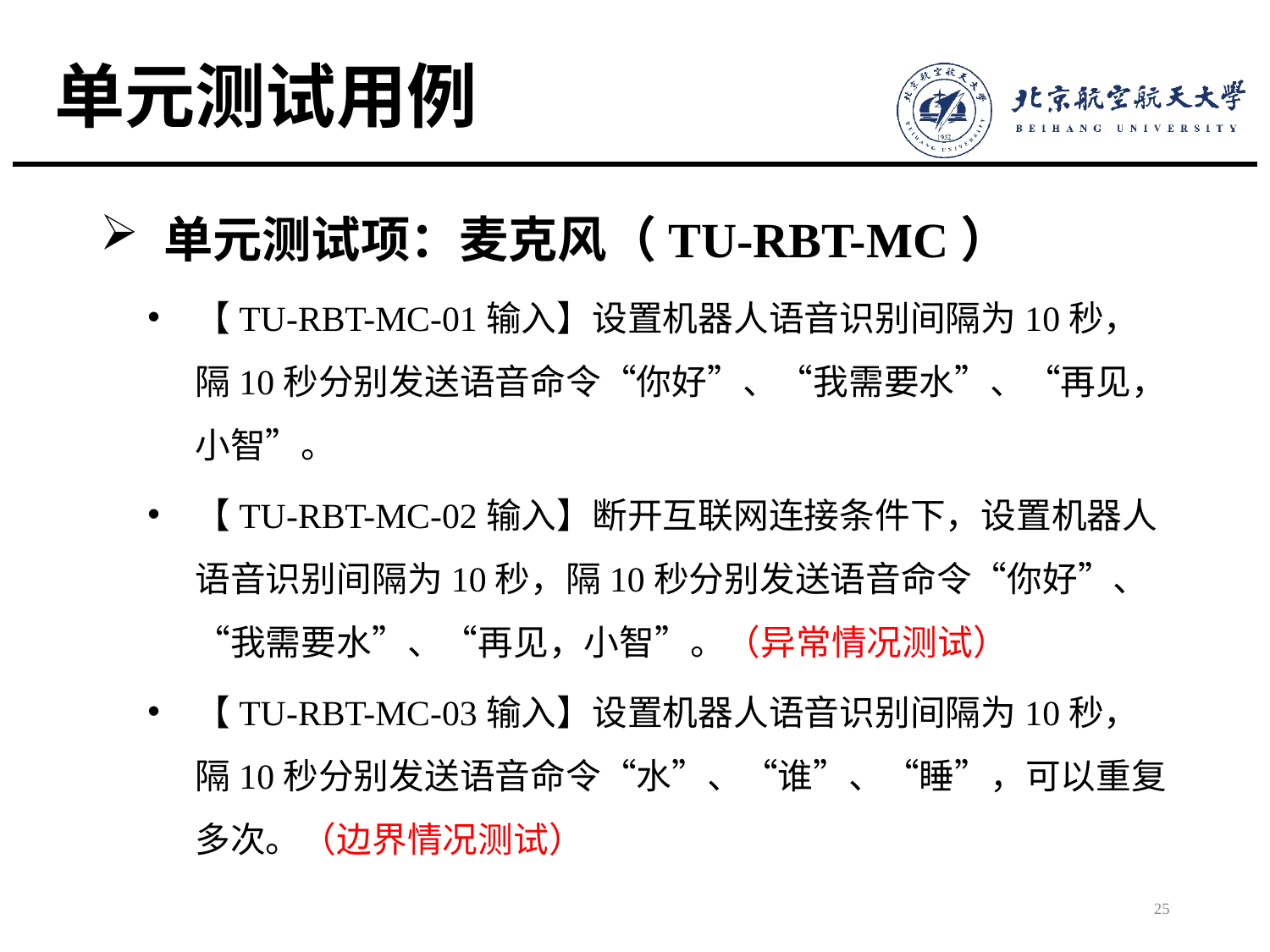

# 单元测试用例
单元测试项：麦克风（TU-RBT-MC）
【TU-RBT-MC-01输入】设置机器人语音识别间隔为10秒，隔10秒分别发送语音命令“你好”、“我需要水”、“再见，小智”。
【TU-RBT-MC-02输入】断开互联网连接条件下，设置机器人语音识别间隔为10秒，隔10秒分别发送语音命令“你好”、“我需要水”、“再见，小智”。（异常情况测试）
【TU-RBT-MC-03输入】设置机器人语音识别间隔为10秒，隔10秒分别发送语音命令“水”、“谁”、“睡”，可以重复多次。（边界情况测试）
25